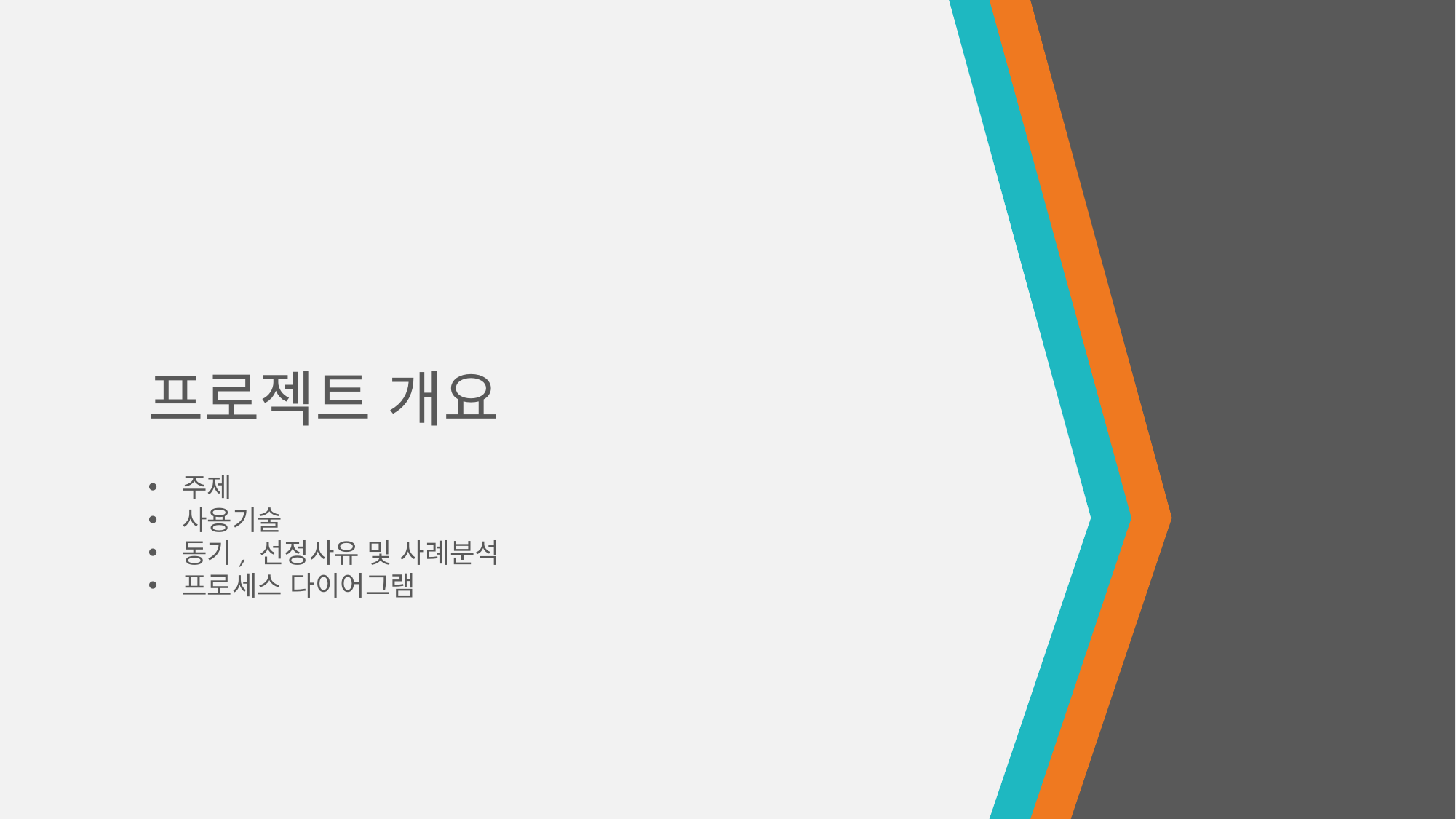

# 프로젝트 개요
주제
사용기술
동기, 선정사유 및 사례분석
프로세스 다이어그램